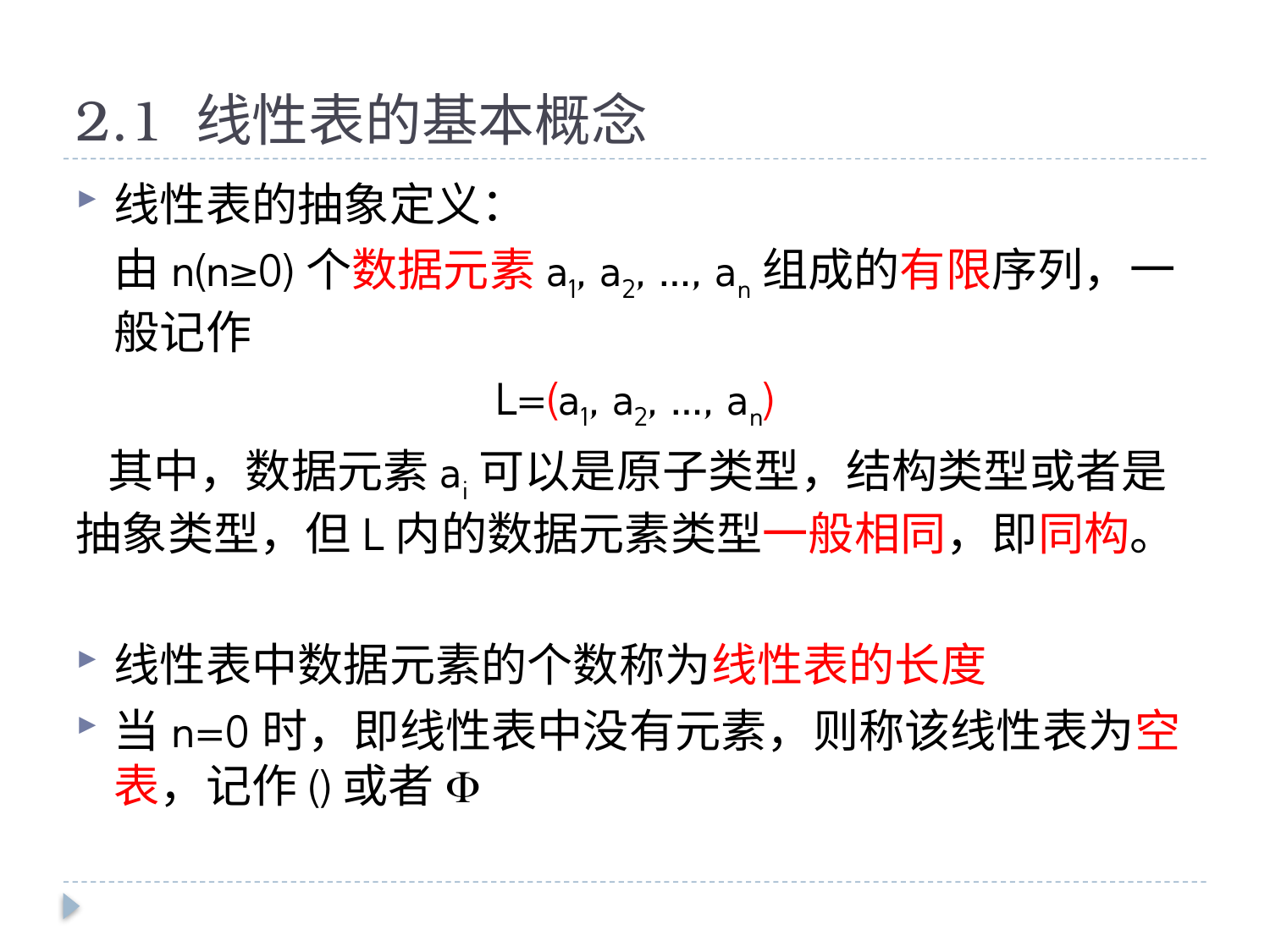

# 2.1 线性表的基本概念
线性表的抽象定义：
由n(n≥0)个数据元素a1, a2, …, an组成的有限序列，一般记作
L=(a1, a2, …, an)
  其中，数据元素ai可以是原子类型，结构类型或者是抽象类型，但L内的数据元素类型一般相同，即同构。

线性表中数据元素的个数称为线性表的长度
当n=0时，即线性表中没有元素，则称该线性表为空表，记作()或者Φ